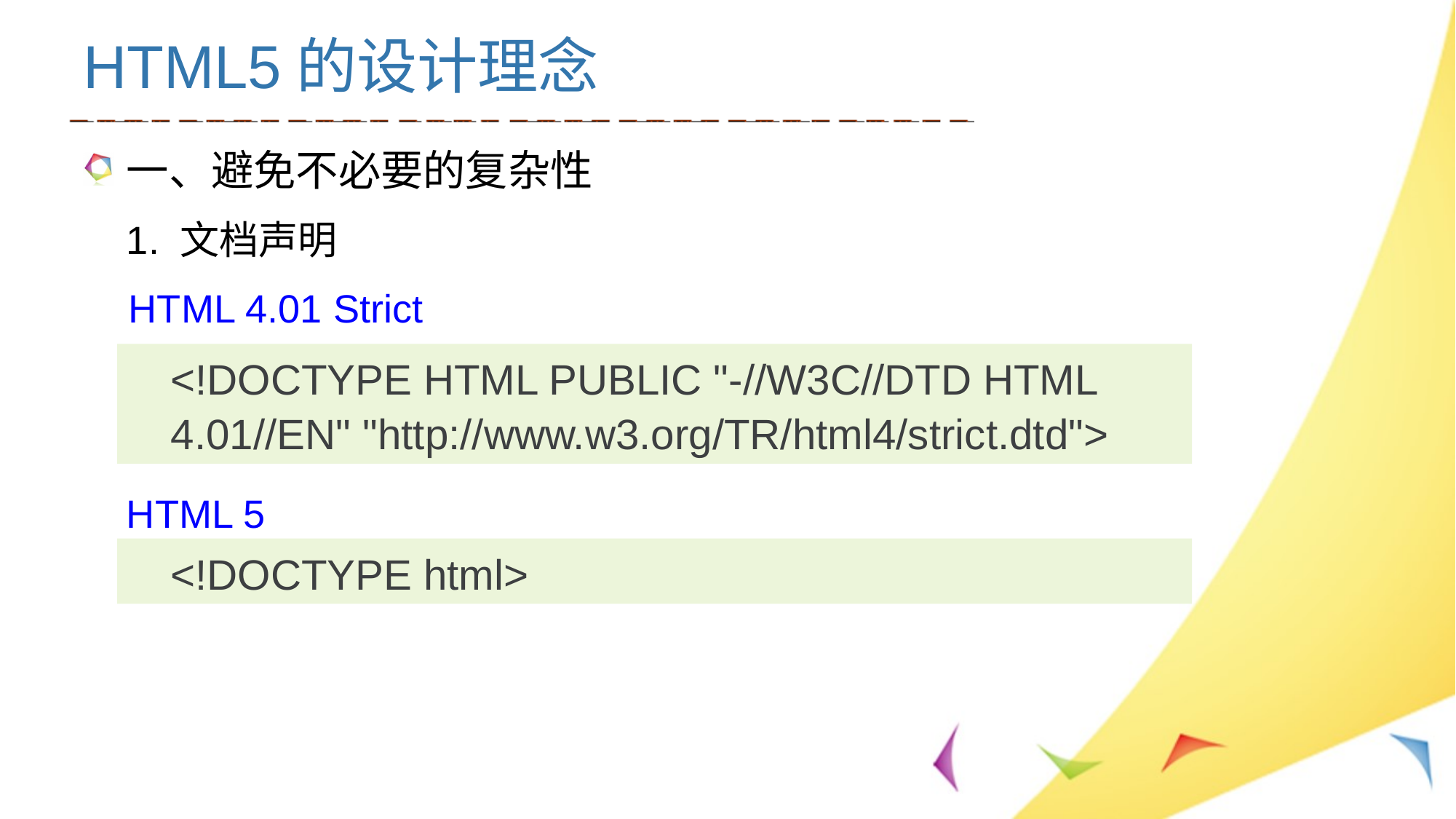

HTML5的设计理念
一、避免不必要的复杂性
1. 文档声明
  HTML 4.01 Strict

HTML 5

<!DOCTYPE HTML PUBLIC "-//W3C//DTD HTML 4.01//EN" "http://www.w3.org/TR/html4/strict.dtd">
<!DOCTYPE html>